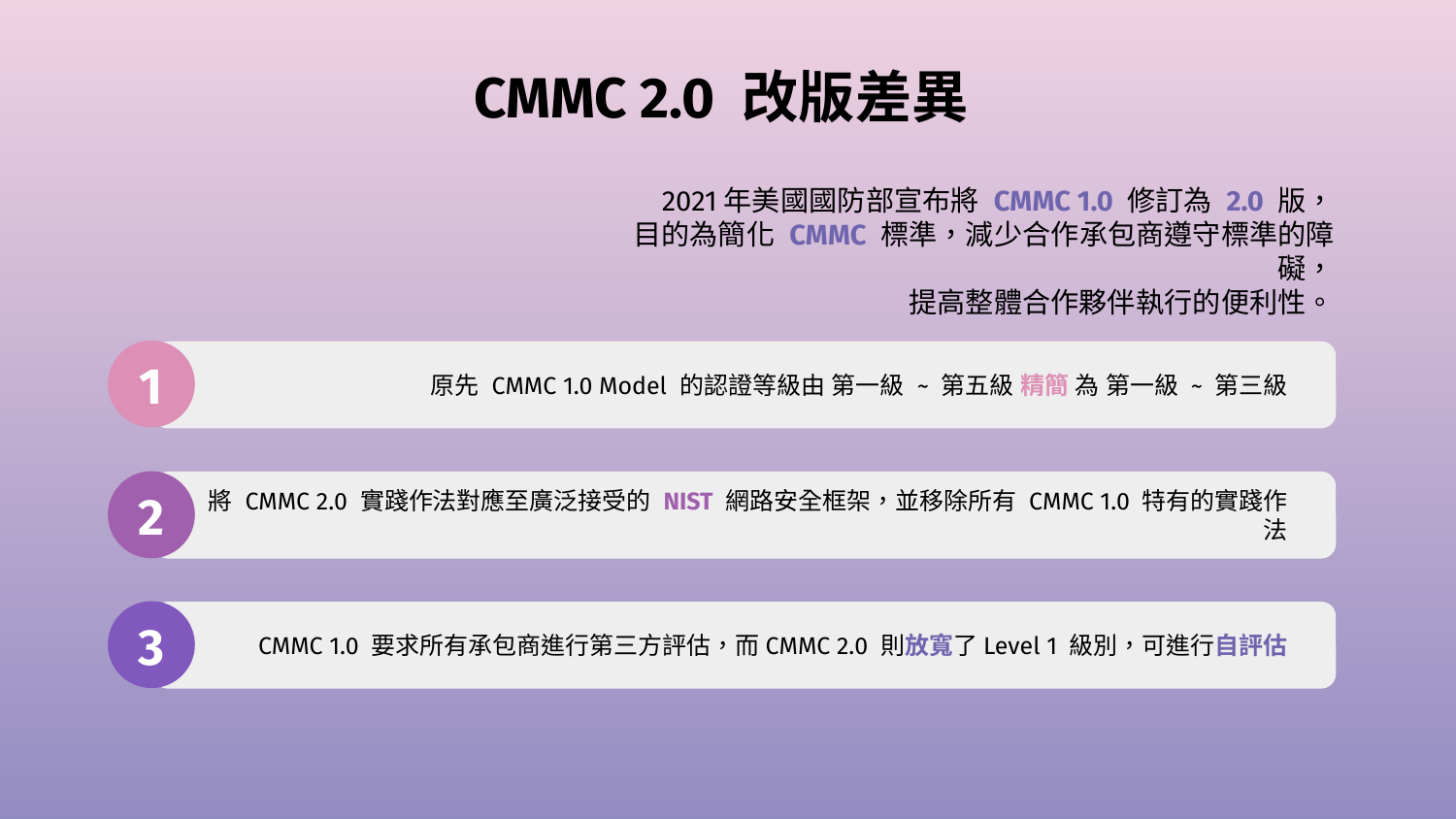

# CMMC 2.0 改版差異
2021年美國國防部宣布將 CMMC 1.0 修訂為 2.0 版，
目的為簡化 CMMC 標準，減少合作承包商遵守標準的障礙，
提高整體合作夥伴執行的便利性。
1
原先 CMMC 1.0 Model 的認證等級由 第一級 ~ 第五級 精簡 為 第一級 ~ 第三級
2
將 CMMC 2.0 實踐作法對應至廣泛接受的 NIST 網路安全框架，並移除所有 CMMC 1.0 特有的實踐作法
3
CMMC 1.0 要求所有承包商進行第三方評估，而CMMC 2.0 則放寬了Level 1 級別，可進行自評估